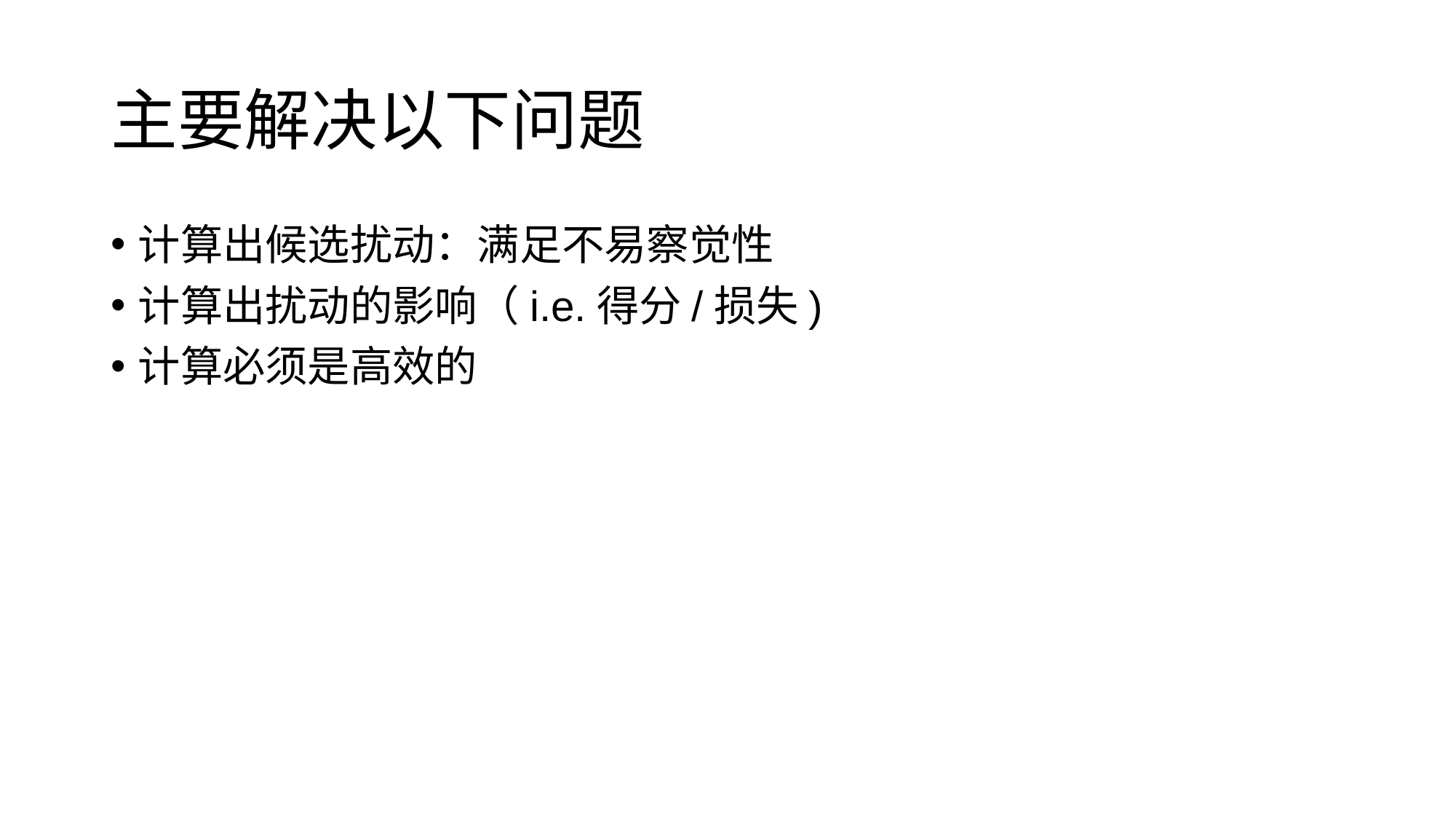

# 主要解决以下问题
计算出候选扰动：满足不易察觉性
计算出扰动的影响（i.e.得分/损失)
计算必须是高效的